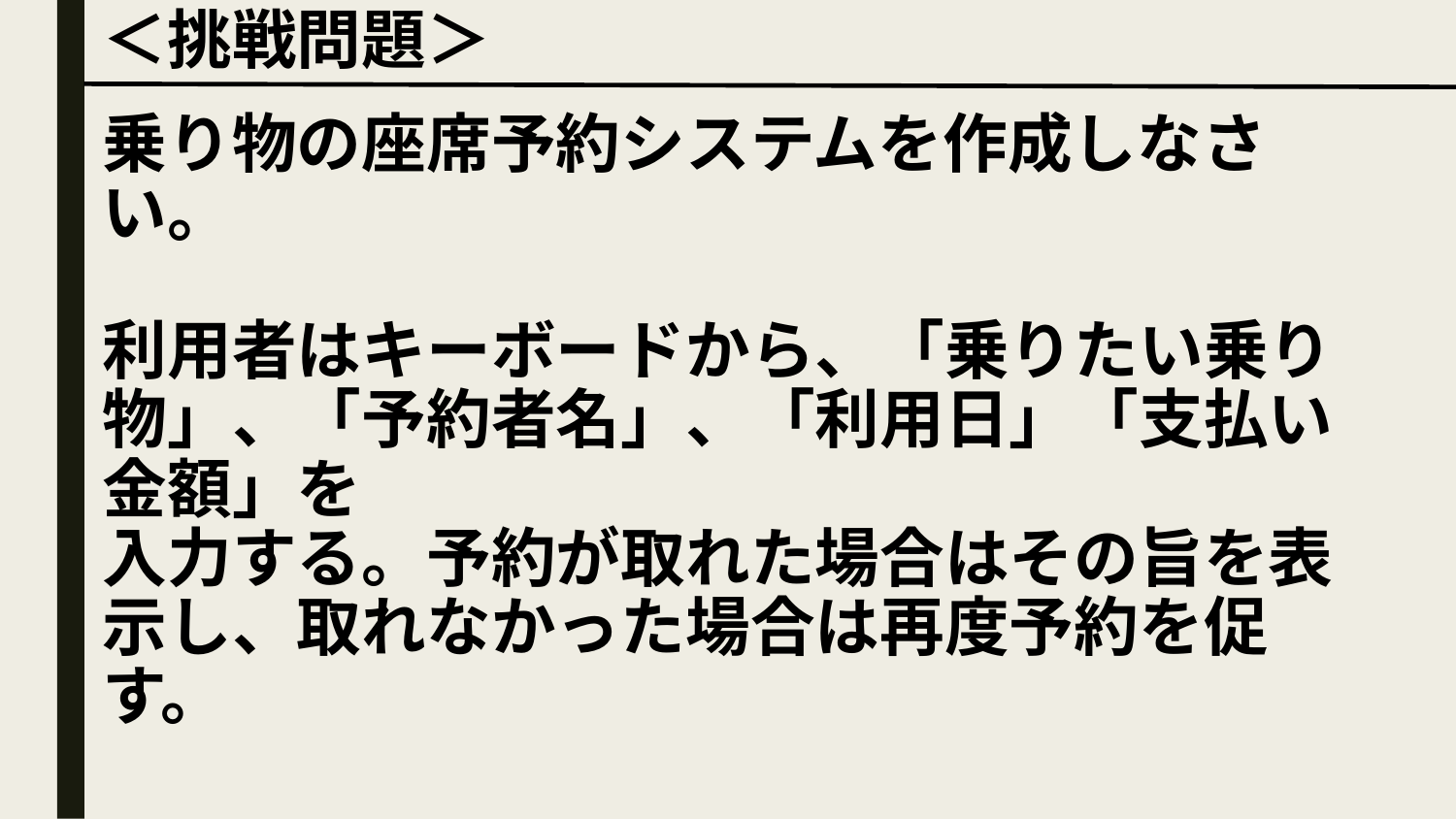

# ＜挑戦問題＞
乗り物の座席予約システムを作成しなさい。

利用者はキーボードから、「乗りたい乗り物」、「予約者名」、「利用日」「支払い金額」を
入力する。予約が取れた場合はその旨を表示し、取れなかった場合は再度予約を促す。

予約条件等の仕様は次ページ以降を参照